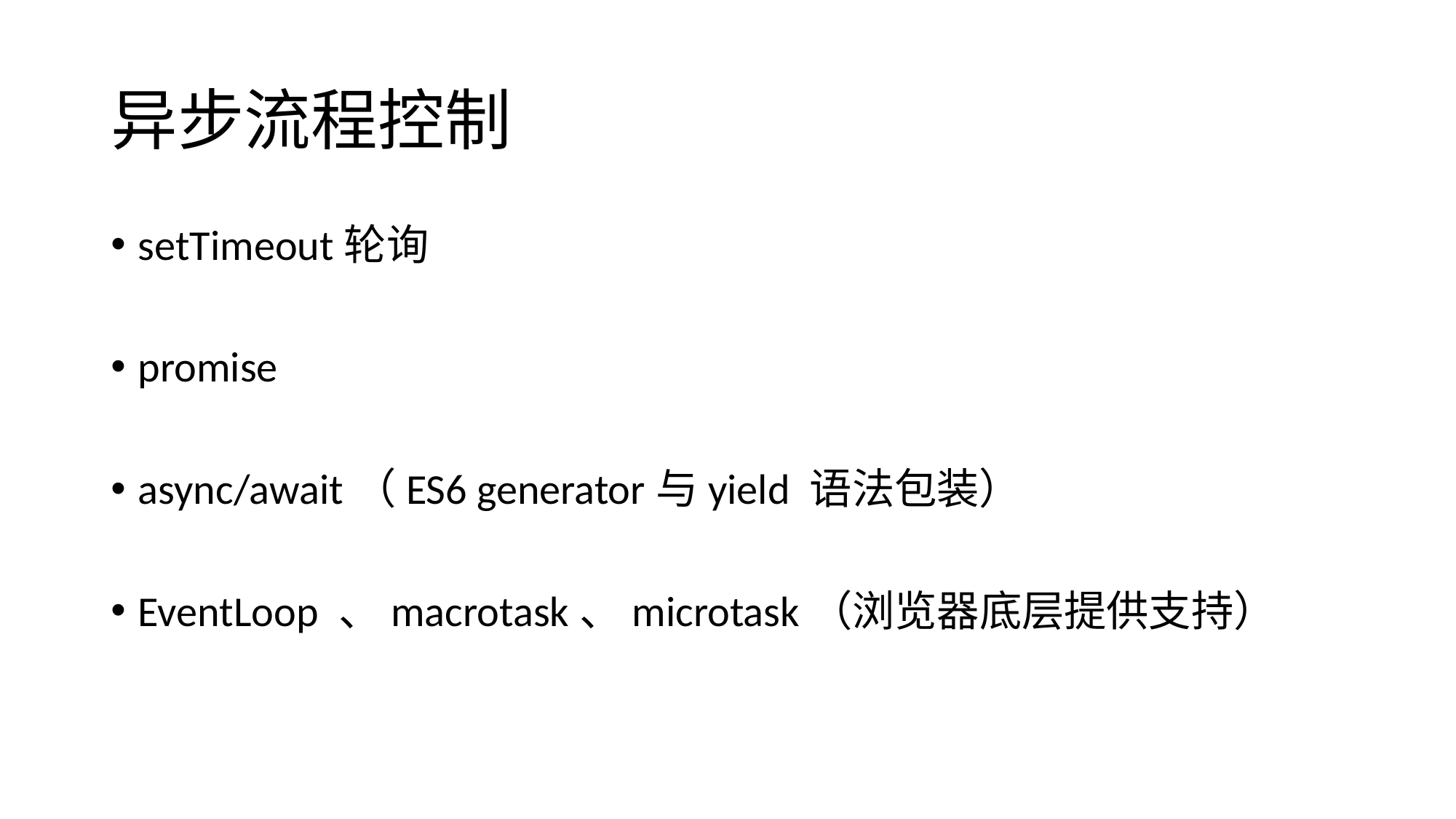

# 异步流程控制
setTimeout轮询

promise

async/await（ES6 generator与yield 语法包装）

EventLoop 、macrotask、microtask（浏览器底层提供支持）